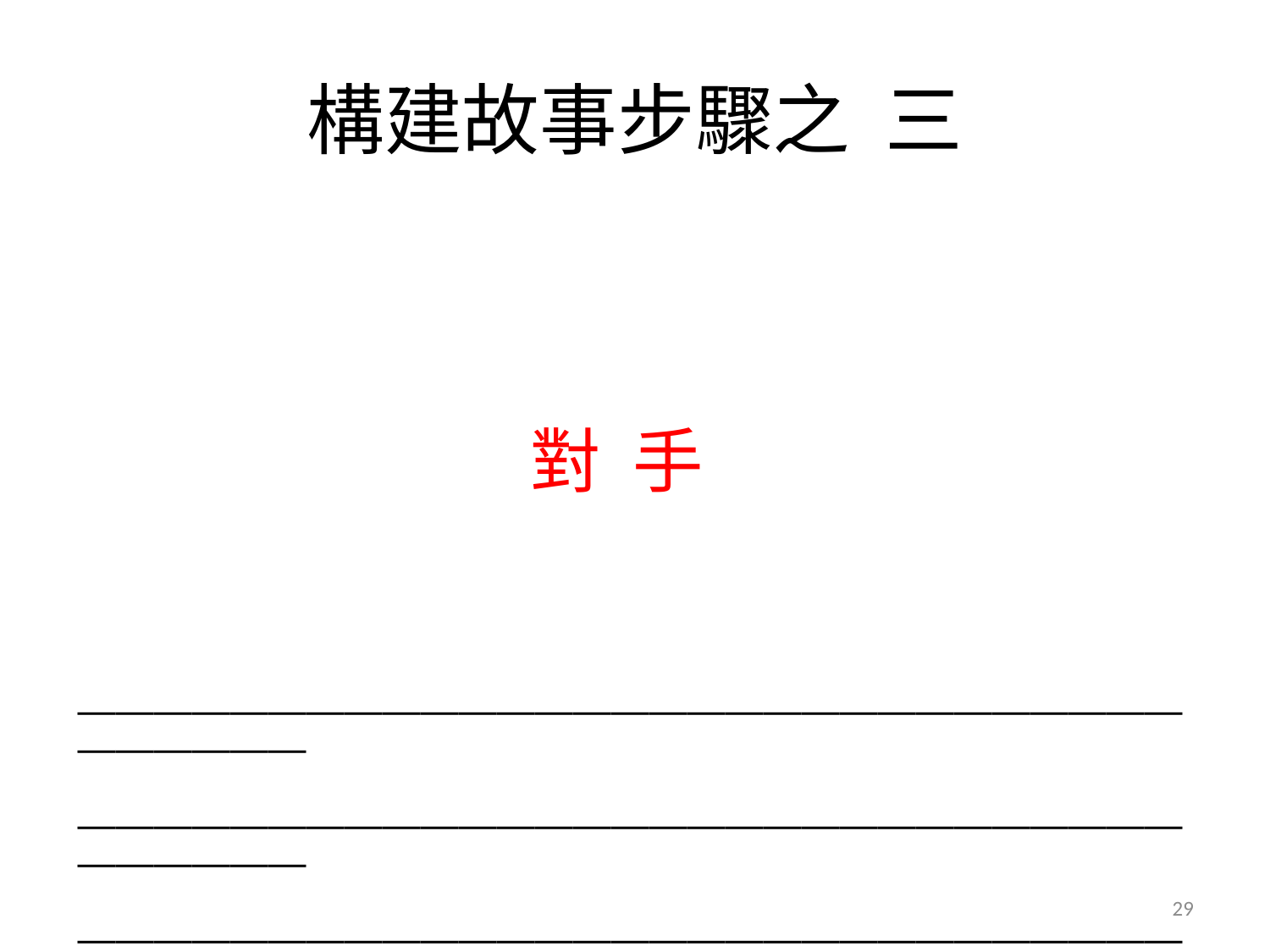

# 構建故事步驟之  三
對  手

______________________________________________________________________

______________________________________________________________________

______________________________________________________________________
29